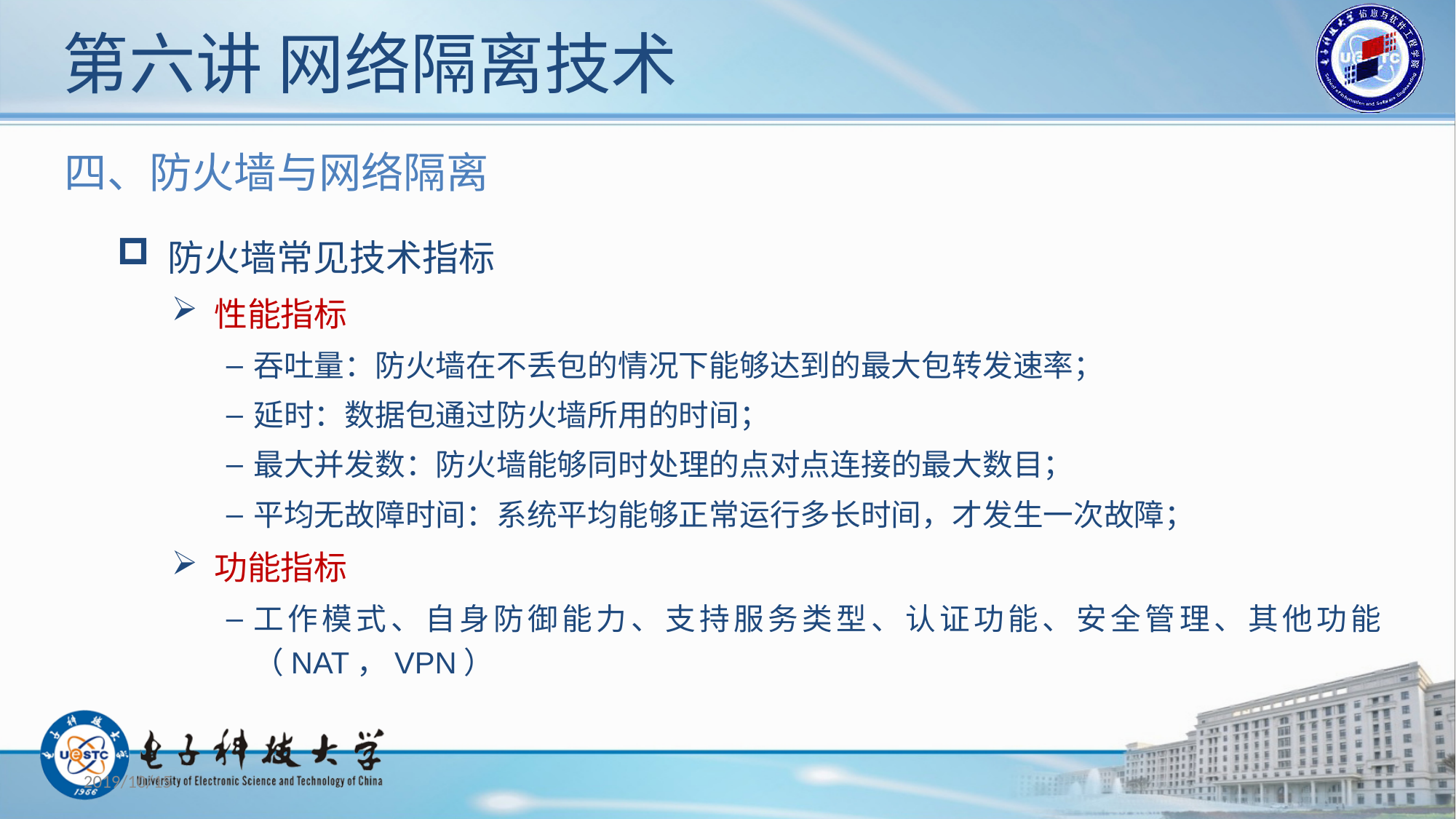

# 第六讲 网络隔离技术
四、防火墙与网络隔离
 防火墙常见技术指标
 性能指标
吞吐量：防火墙在不丢包的情况下能够达到的最大包转发速率；
延时：数据包通过防火墙所用的时间；
最大并发数：防火墙能够同时处理的点对点连接的最大数目；
平均无故障时间：系统平均能够正常运行多长时间，才发生一次故障；
 功能指标
工作模式、自身防御能力、支持服务类型、认证功能、安全管理、其他功能（NAT，VPN）

2019/10/15